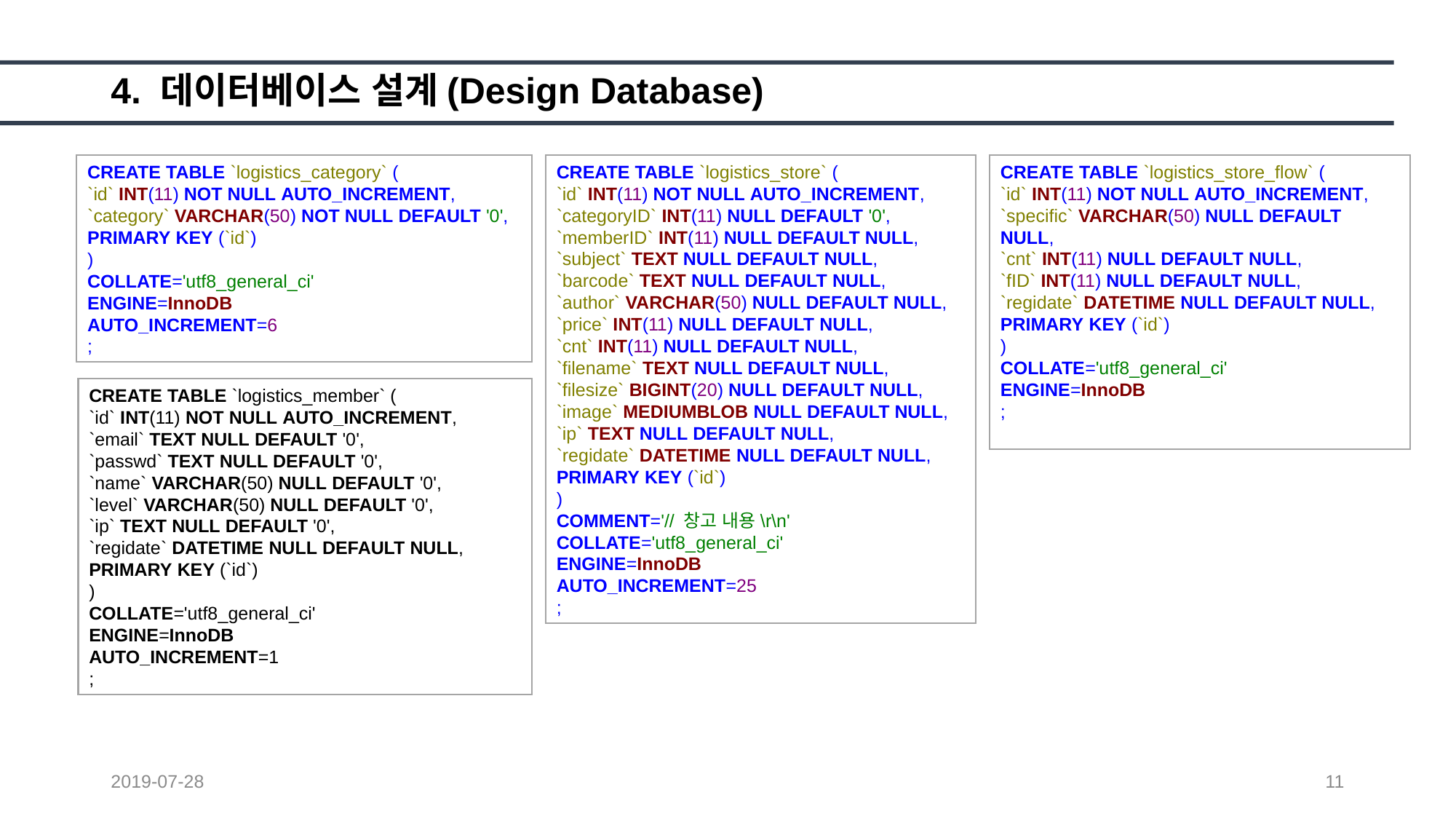

# 4. 데이터베이스 설계(Design Database)

CREATE TABLE `logistics_store` (
`id` INT(11) NOT NULL AUTO_INCREMENT,
`categoryID` INT(11) NULL DEFAULT '0',
`memberID` INT(11) NULL DEFAULT NULL,
`subject` TEXT NULL DEFAULT NULL,
`barcode` TEXT NULL DEFAULT NULL,
`author` VARCHAR(50) NULL DEFAULT NULL,
`price` INT(11) NULL DEFAULT NULL,
`cnt` INT(11) NULL DEFAULT NULL,
`filename` TEXT NULL DEFAULT NULL,
`filesize` BIGINT(20) NULL DEFAULT NULL,
`image` MEDIUMBLOB NULL DEFAULT NULL,
`ip` TEXT NULL DEFAULT NULL,
`regidate` DATETIME NULL DEFAULT NULL,
PRIMARY KEY (`id`)
)
COMMENT='// 창고 내용\r\n'
COLLATE='utf8_general_ci'
ENGINE=InnoDB
AUTO_INCREMENT=25
;
CREATE TABLE `logistics_store_flow` (
`id` INT(11) NOT NULL AUTO_INCREMENT,
`specific` VARCHAR(50) NULL DEFAULT NULL,
`cnt` INT(11) NULL DEFAULT NULL,
`fID` INT(11) NULL DEFAULT NULL,
`regidate` DATETIME NULL DEFAULT NULL,
PRIMARY KEY (`id`)
)
COLLATE='utf8_general_ci'
ENGINE=InnoDB
;

CREATE TABLE `logistics_category` (
`id` INT(11) NOT NULL AUTO_INCREMENT,
`category` VARCHAR(50) NOT NULL DEFAULT '0',
PRIMARY KEY (`id`)
)
COLLATE='utf8_general_ci'
ENGINE=InnoDB
AUTO_INCREMENT=6
;
CREATE TABLE `logistics_member` (
`id` INT(11) NOT NULL AUTO_INCREMENT,
`email` TEXT NULL DEFAULT '0',
`passwd` TEXT NULL DEFAULT '0',
`name` VARCHAR(50) NULL DEFAULT '0',
`level` VARCHAR(50) NULL DEFAULT '0',
`ip` TEXT NULL DEFAULT '0',
`regidate` DATETIME NULL DEFAULT NULL,
PRIMARY KEY (`id`)
)
COLLATE='utf8_general_ci'
ENGINE=InnoDB
AUTO_INCREMENT=1
;
2019-07-28
11